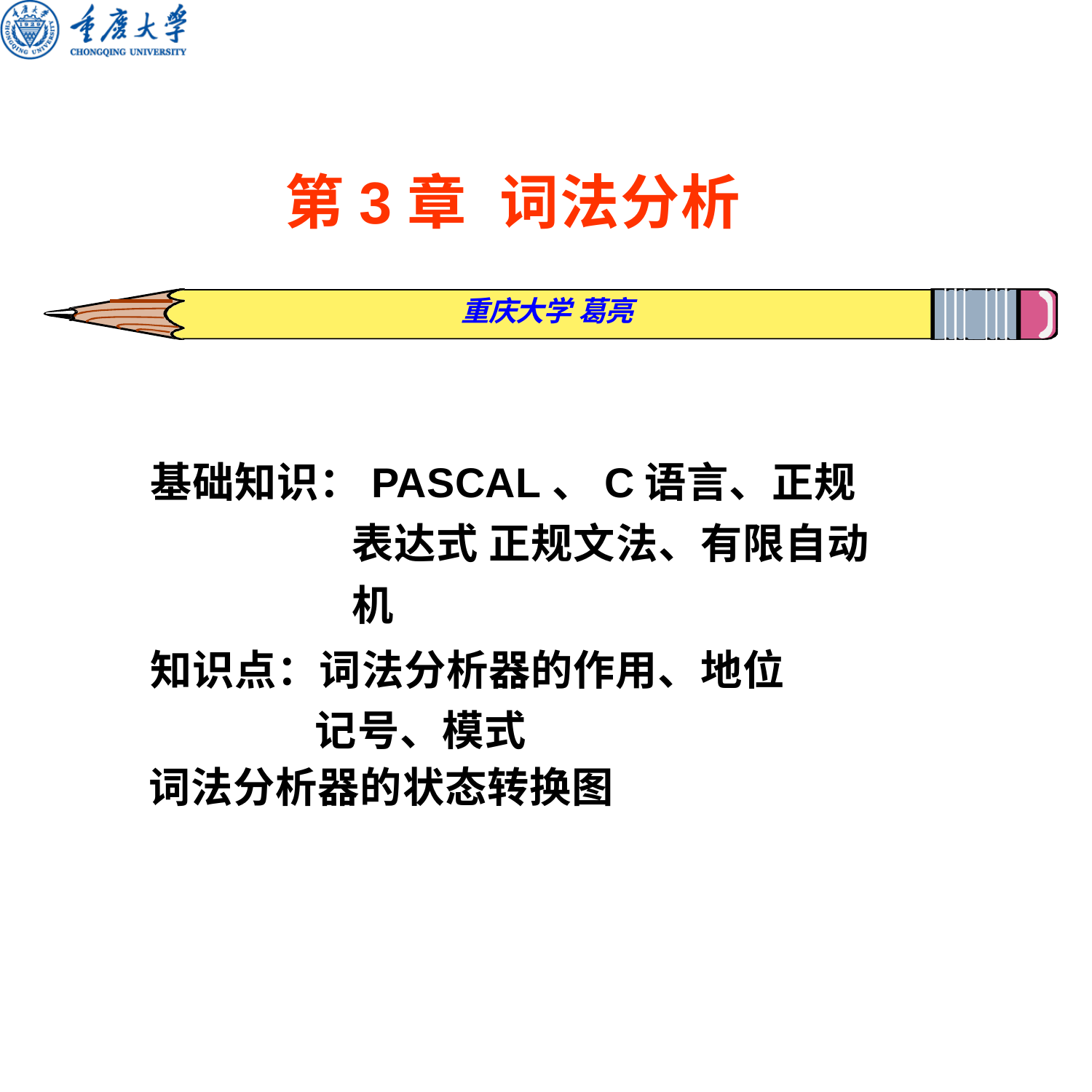

# 第3章	词法分析

重庆大学 葛亮

基础知识：PASCAL、C语言、正规表达式 正规文法、有限自动机
知识点：词法分析器的作用、地位 记号、模式
词法分析器的状态转换图